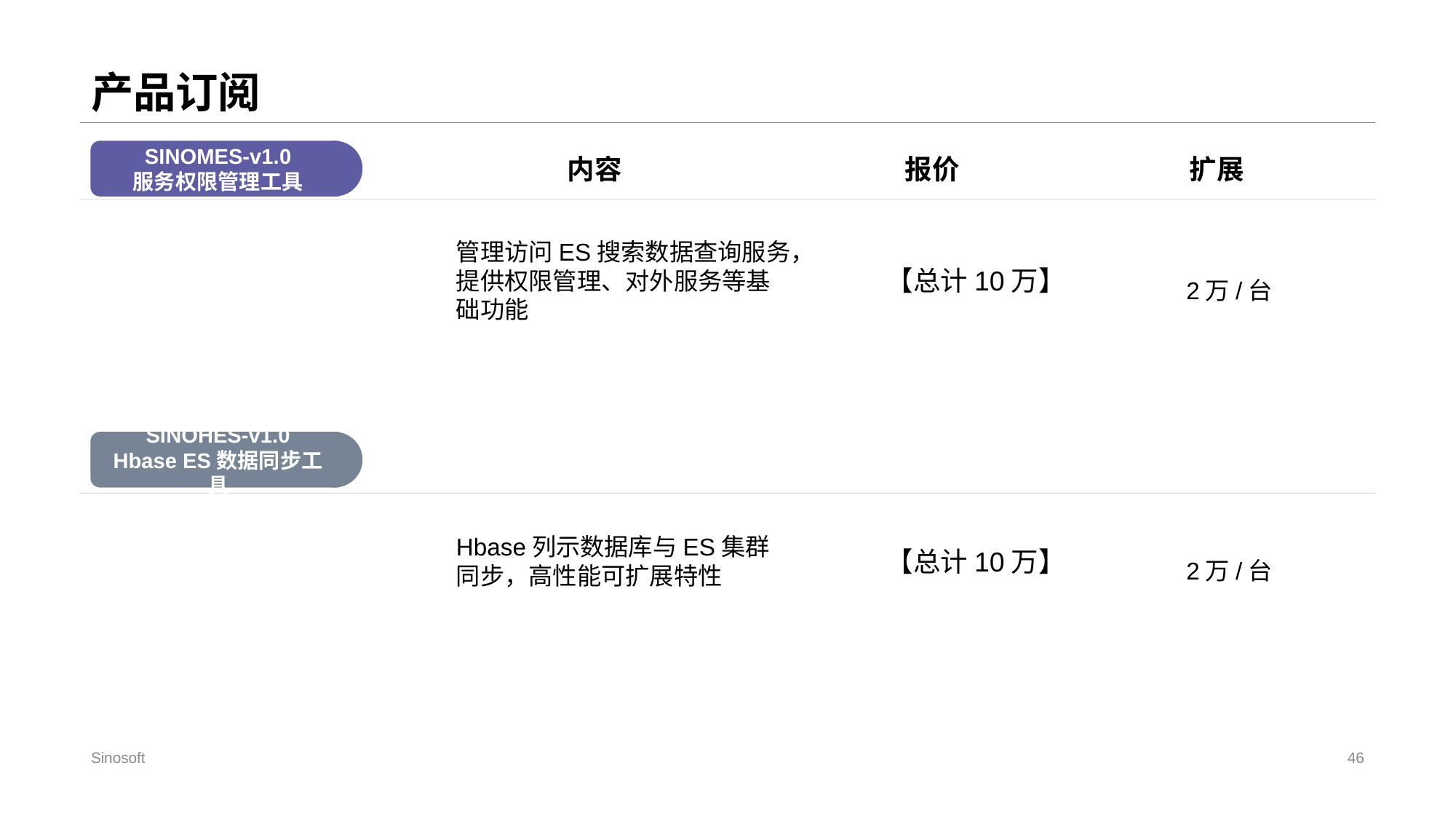

# 产品订阅

SINOMES-v1.0
服务权限管理工具
内容
报价
扩展
管理访问ES搜索数据查询服务，提供权限管理、对外服务等基础功能
2万/台
【总计10万】

SINOHES-v1.0
Hbase ES数据同步工具
Hbase列示数据库与ES集群同步，高性能可扩展特性
2万/台
【总计10万】
Sinosoft
46